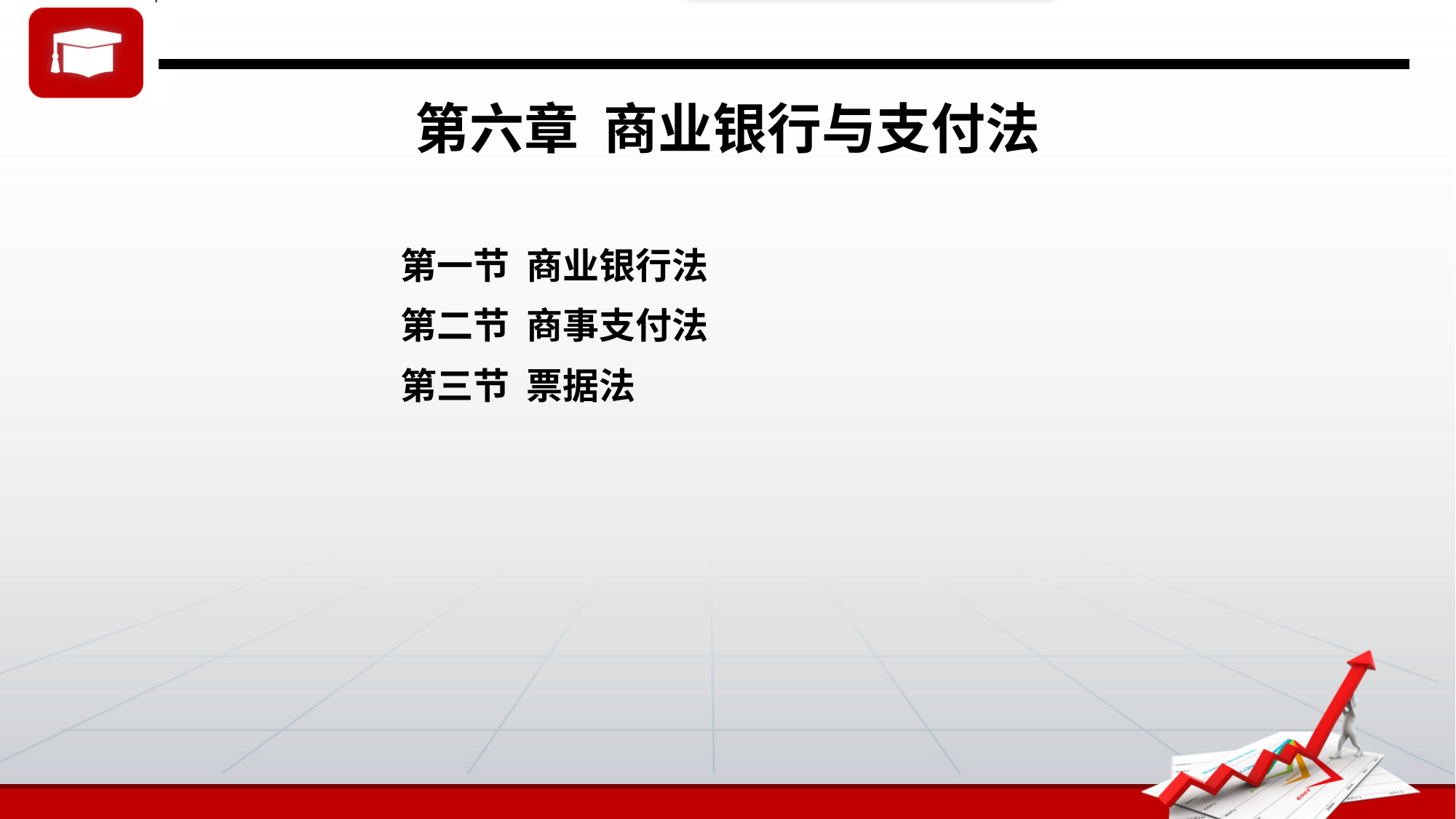

# 第六章  商业银行与支付法
第一节  商业银行法
第二节  商事支付法
第三节  票据法